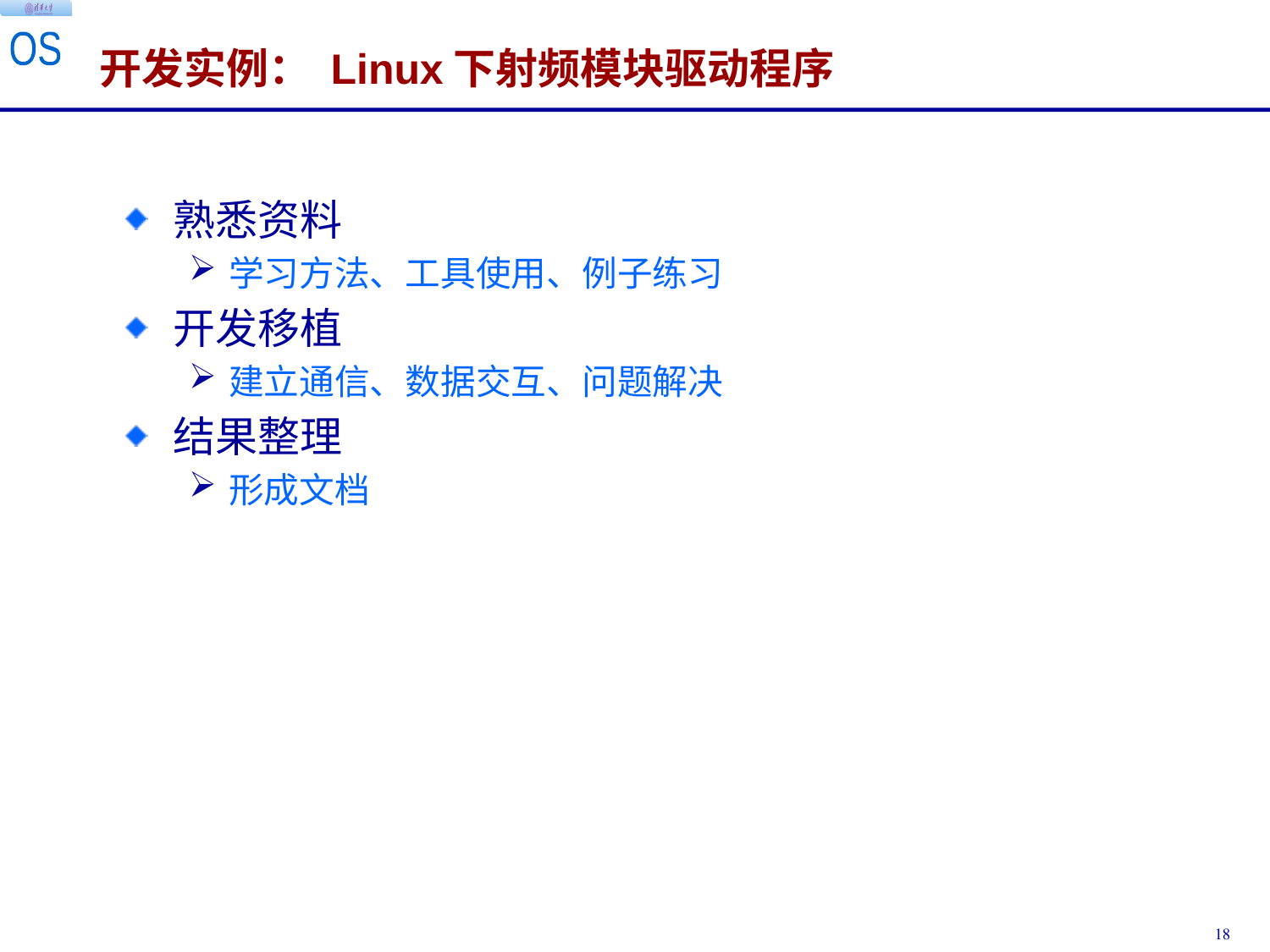

# 开发实例： Linux下射频模块驱动程序
熟悉资料
学习方法、工具使用、例子练习
开发移植
建立通信、数据交互、问题解决
结果整理
形成文档